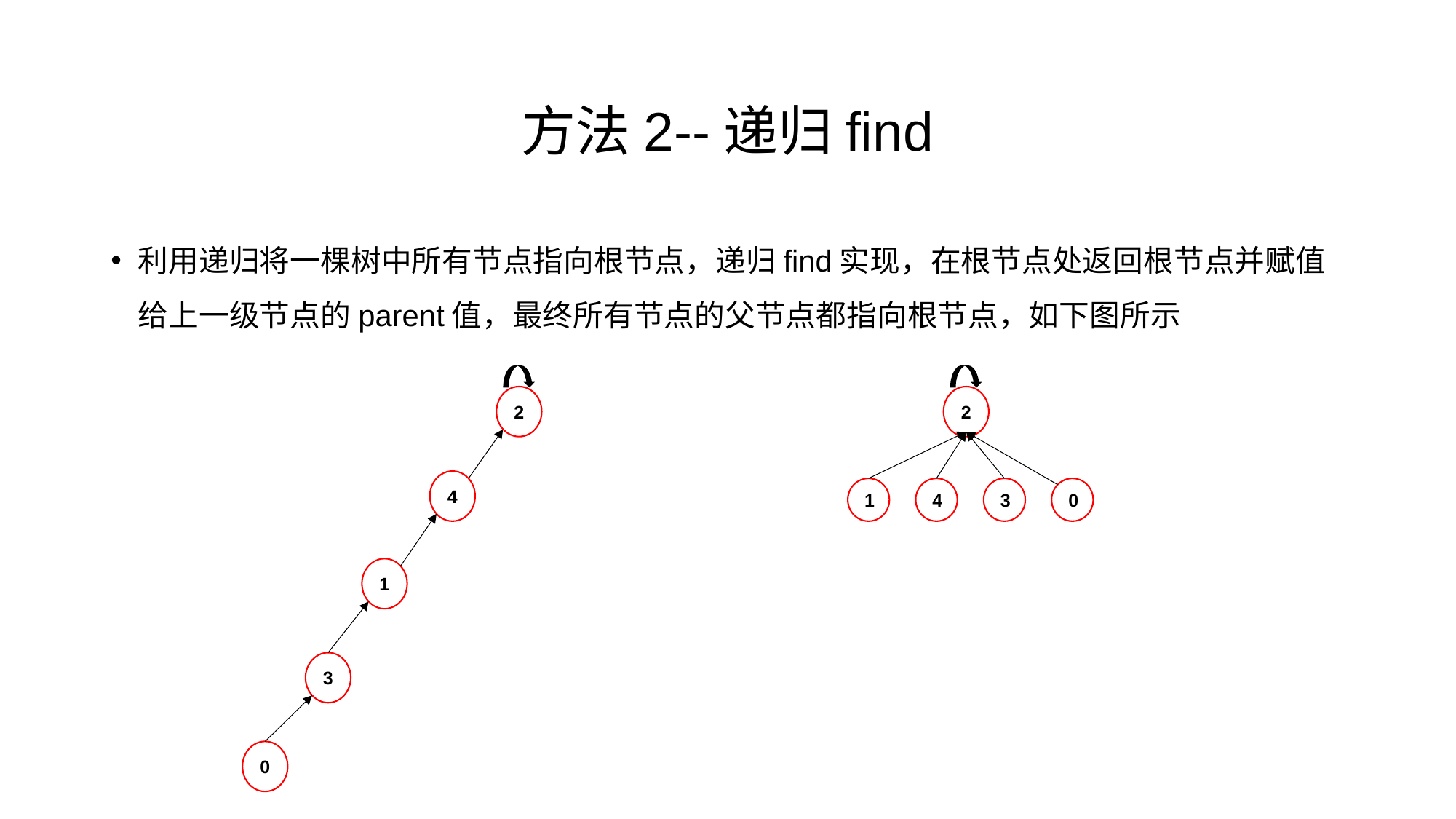

# 方法2--递归find
利用递归将一棵树中所有节点指向根节点，递归find实现，在根节点处返回根节点并赋值给上一级节点的parent值，最终所有节点的父节点都指向根节点，如下图所示

2
4
1
3
0

2
1
4
3
0